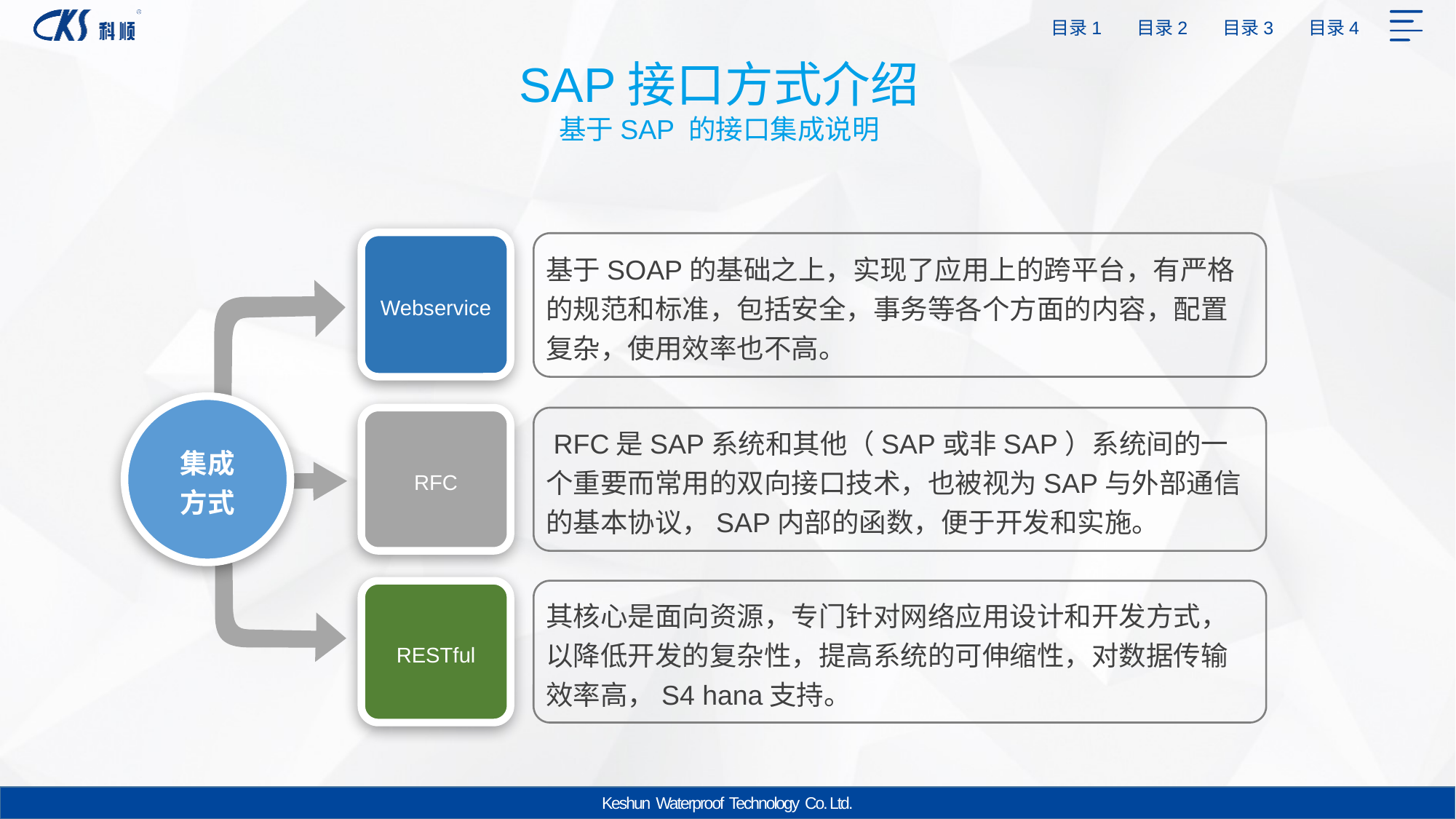

SAP接口方式介绍
基于SAP 的接口集成说明
Webservice
基于SOAP的基础之上，实现了应用上的跨平台，有严格的规范和标准，包括安全，事务等各个方面的内容，配置复杂，使用效率也不高。

集成
方式

RFC
 RFC是SAP系统和其他（SAP或非SAP）系统间的一个重要而常用的双向接口技术，也被视为SAP与外部通信的基本协议，SAP内部的函数，便于开发和实施。

RESTful
其核心是面向资源，专门针对网络应用设计和开发方式，以降低开发的复杂性，提高系统的可伸缩性，对数据传输效率高，S4 hana支持。

Keshun  Waterproof  Technology  Co. Ltd.